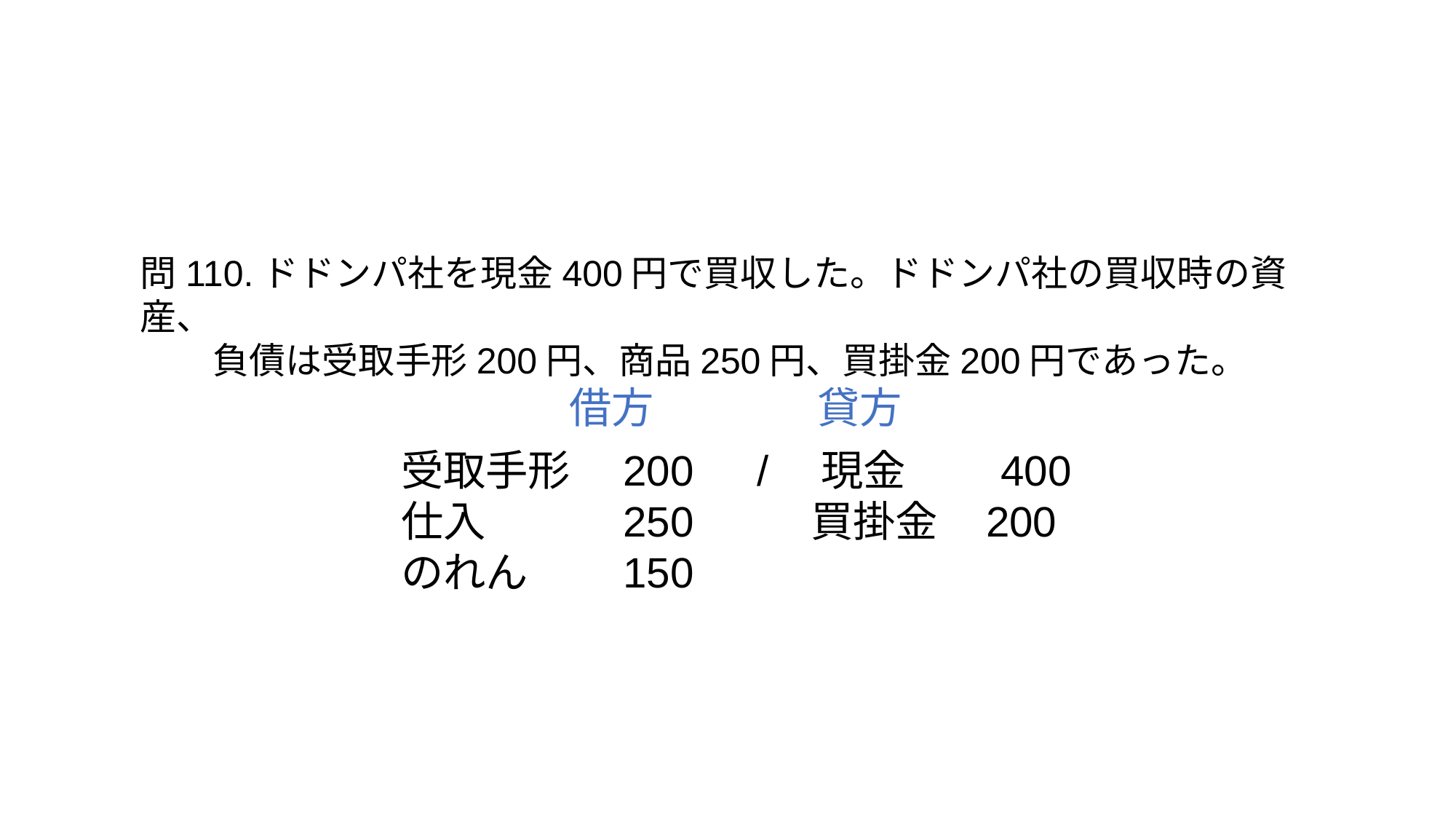

問110.ドドンパ社を現金400円で買収した。ドドンパ社の買収時の資産、
　　負債は受取手形200円、商品250円、買掛金200円であった。
借方
貸方
受取手形　200　/　現金　　400
仕入　　　250         買掛金    200
のれん　　150